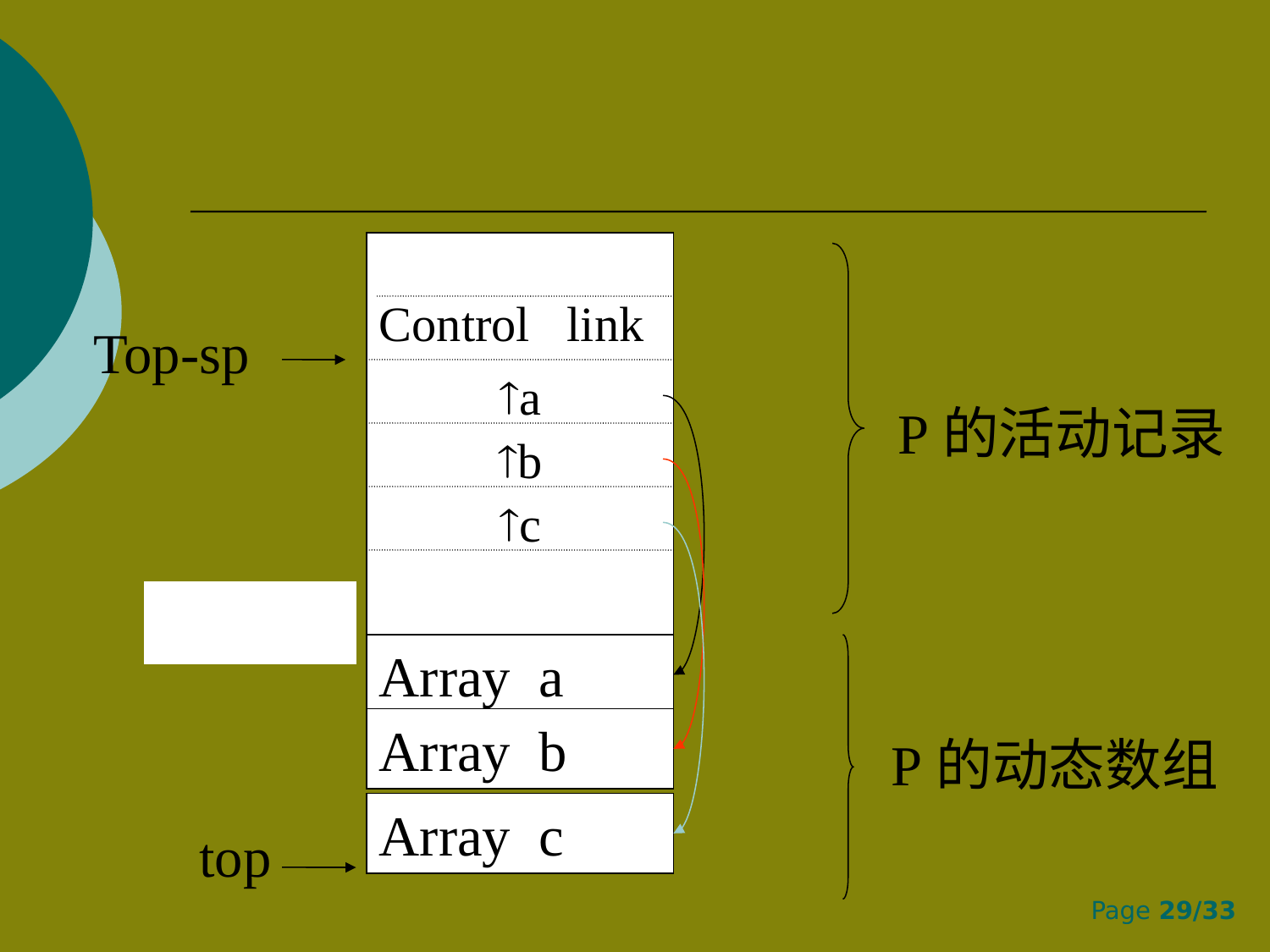

Control   link

Top-sp

↑a
P的活动记录

↑b

↑c

top

Array  a

Array  b
P的动态数组
Array  c
top